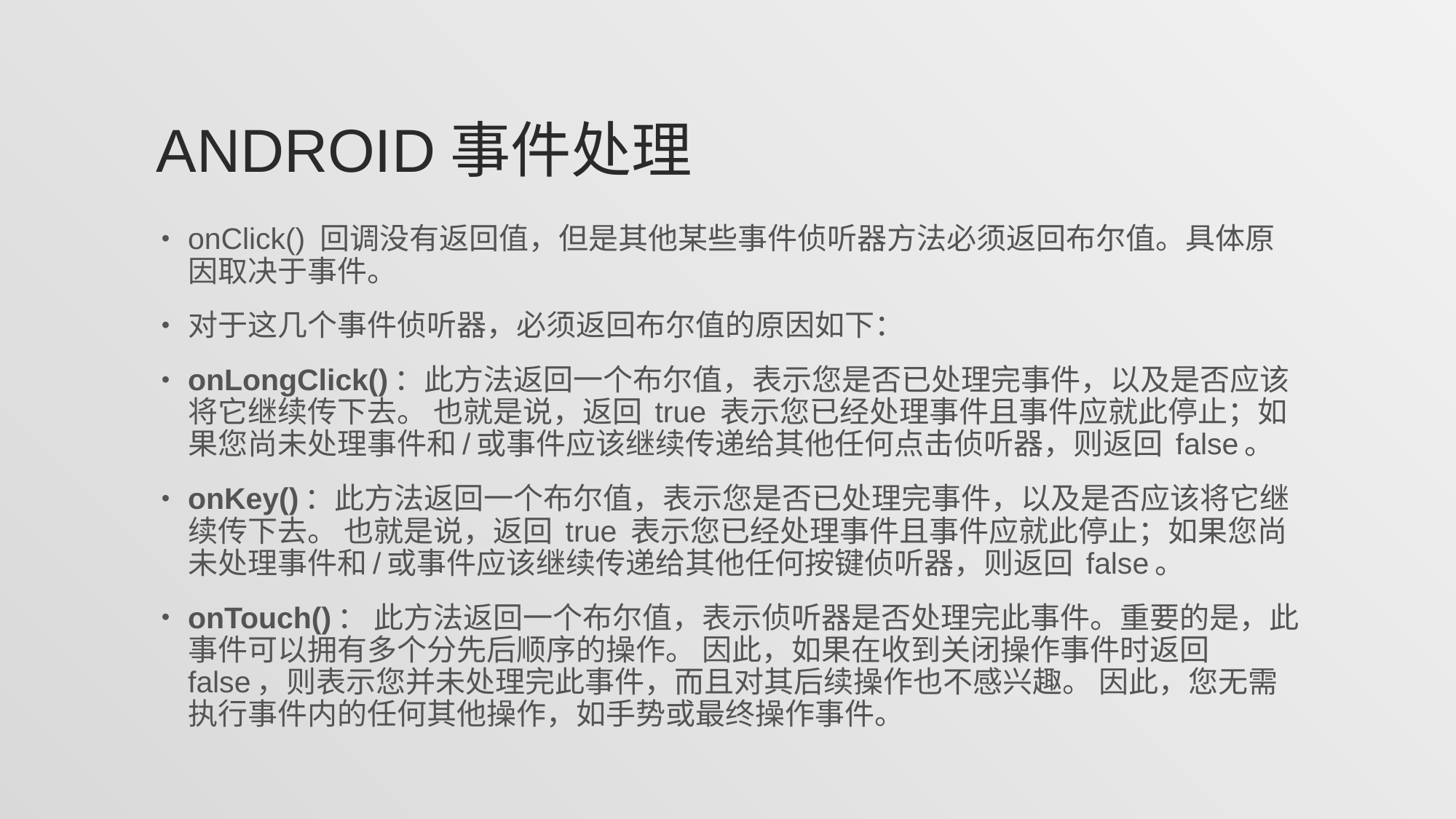

# Android事件处理
onClick() 回调没有返回值，但是其他某些事件侦听器方法必须返回布尔值。具体原因取决于事件。
对于这几个事件侦听器，必须返回布尔值的原因如下：
onLongClick()：此方法返回一个布尔值，表示您是否已处理完事件，以及是否应该将它继续传下去。 也就是说，返回 true 表示您已经处理事件且事件应就此停止；如果您尚未处理事件和/或事件应该继续传递给其他任何点击侦听器，则返回 false。
onKey()：此方法返回一个布尔值，表示您是否已处理完事件，以及是否应该将它继续传下去。 也就是说，返回 true 表示您已经处理事件且事件应就此停止；如果您尚未处理事件和/或事件应该继续传递给其他任何按键侦听器，则返回 false。
onTouch()： 此方法返回一个布尔值，表示侦听器是否处理完此事件。重要的是，此事件可以拥有多个分先后顺序的操作。 因此，如果在收到关闭操作事件时返回 false，则表示您并未处理完此事件，而且对其后续操作也不感兴趣。 因此，您无需执行事件内的任何其他操作，如手势或最终操作事件。